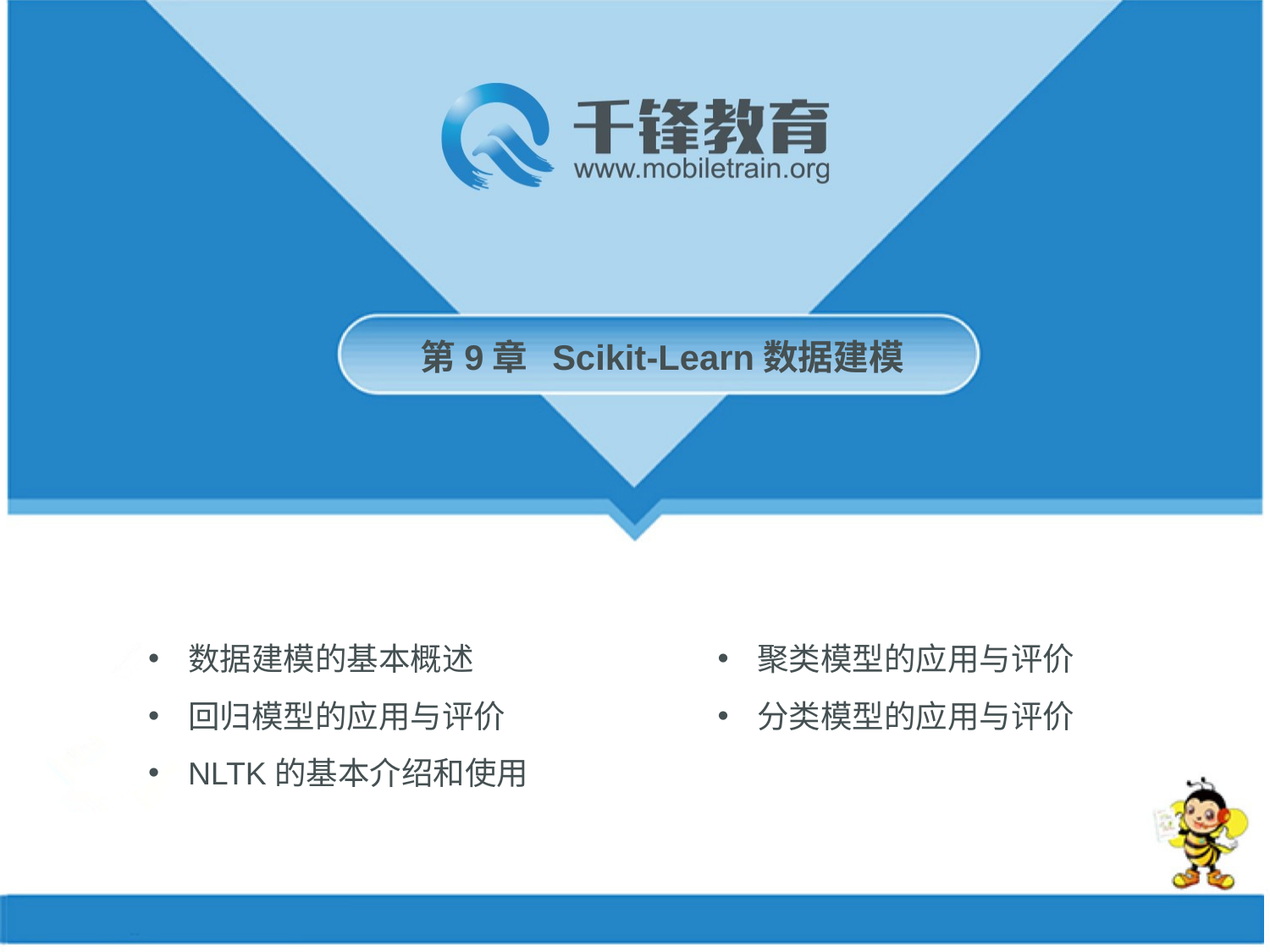

第9章  Scikit-Learn数据建模
数据建模的基本概述
回归模型的应用与评价
NLTK的基本介绍和使用
聚类模型的应用与评价
分类模型的应用与评价